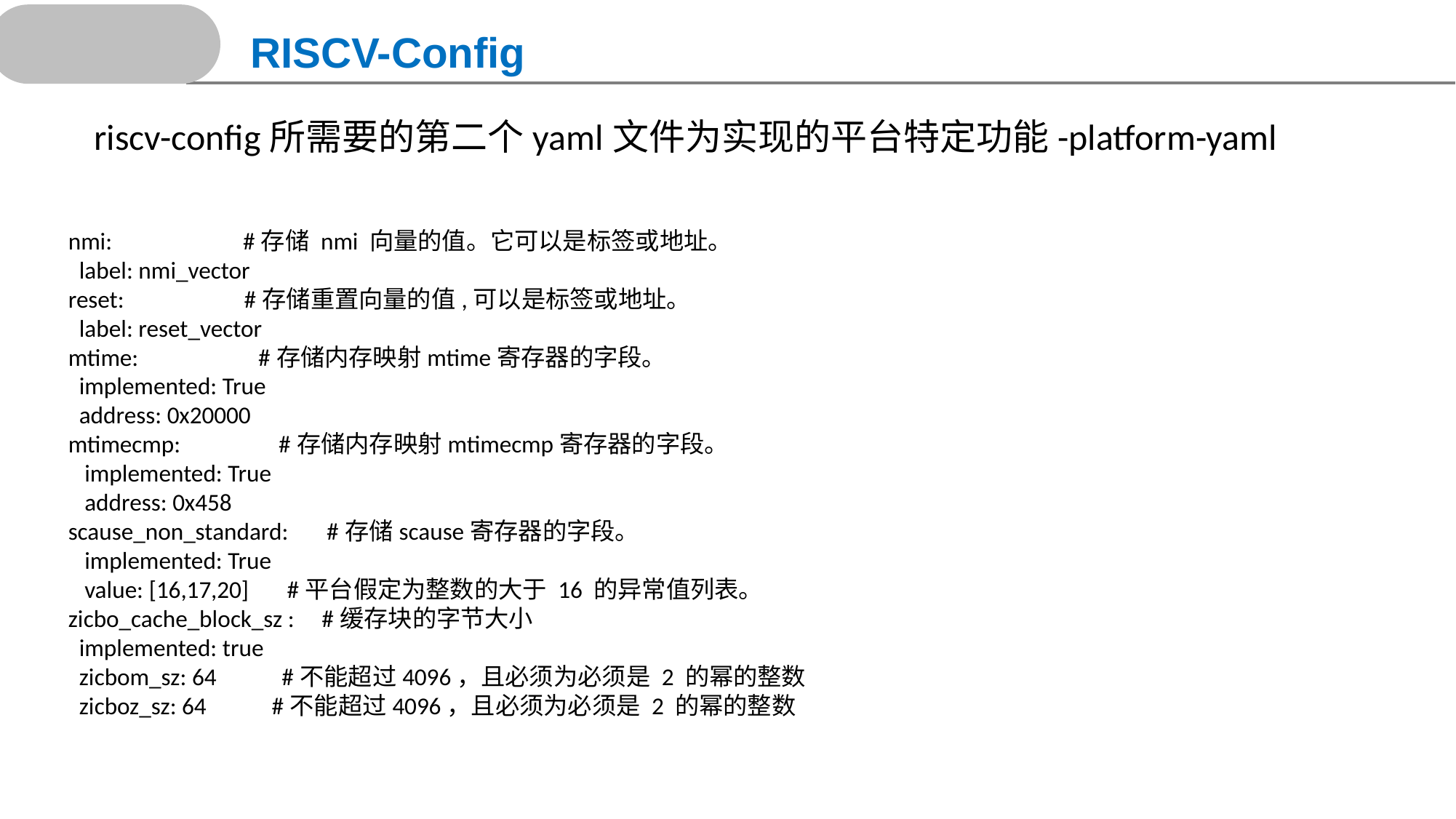

RISCV-Config
riscv-config所需要的第二个yaml文件为实现的平台特定功能-platform-yaml
nmi:                        #存储 nmi 向量的值。它可以是标签或地址。
  label: nmi_vector
reset:                      #存储重置向量的值,可以是标签或地址。
  label: reset_vector
mtime:                      #存储内存映射mtime寄存器的字段。
  implemented: True
  address: 0x20000
mtimecmp:                  #存储内存映射mtimecmp寄存器的字段。
   implemented: True
   address: 0x458
scause_non_standard:       #存储scause寄存器的字段。
   implemented: True
   value: [16,17,20]       #平台假定为整数的大于 16 的异常值列表。
zicbo_cache_block_sz :     #缓存块的字节大小
  implemented: true
  zicbom_sz: 64            #不能超过4096，且必须为必须是 2 的幂的整数
  zicboz_sz: 64            #不能超过4096，且必须为必须是 2 的幂的整数